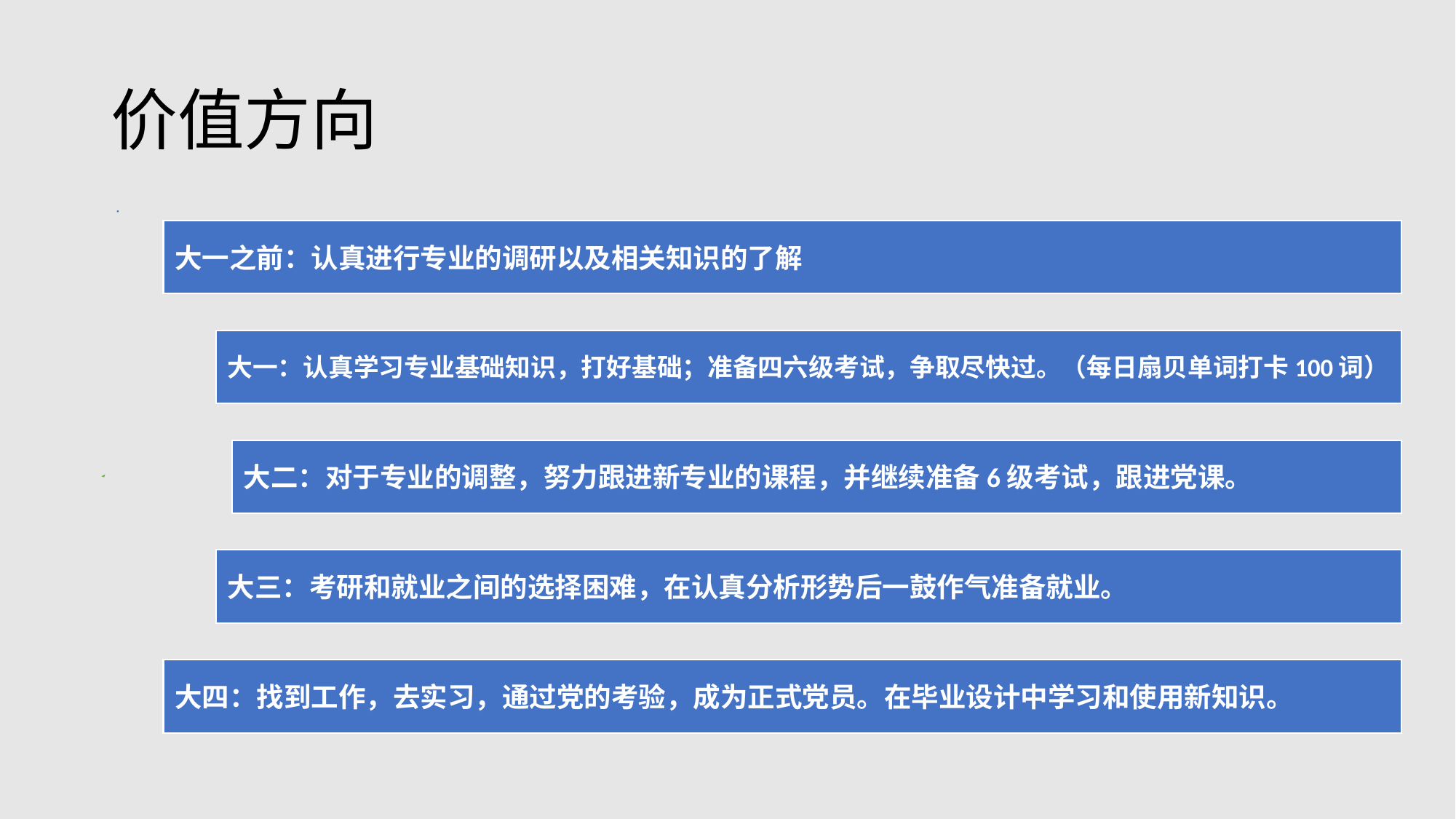

# 价值方向
大一之前：认真进行专业的调研以及相关知识的了解
大一：认真学习专业基础知识，打好基础；准备四六级考试，争取尽快过。（每日扇贝单词打卡100词）
大二：对于专业的调整，努力跟进新专业的课程，并继续准备6级考试，跟进党课。
大三：考研和就业之间的选择困难，在认真分析形势后一鼓作气准备就业。
大四：找到工作，去实习，通过党的考验，成为正式党员。在毕业设计中学习和使用新知识。